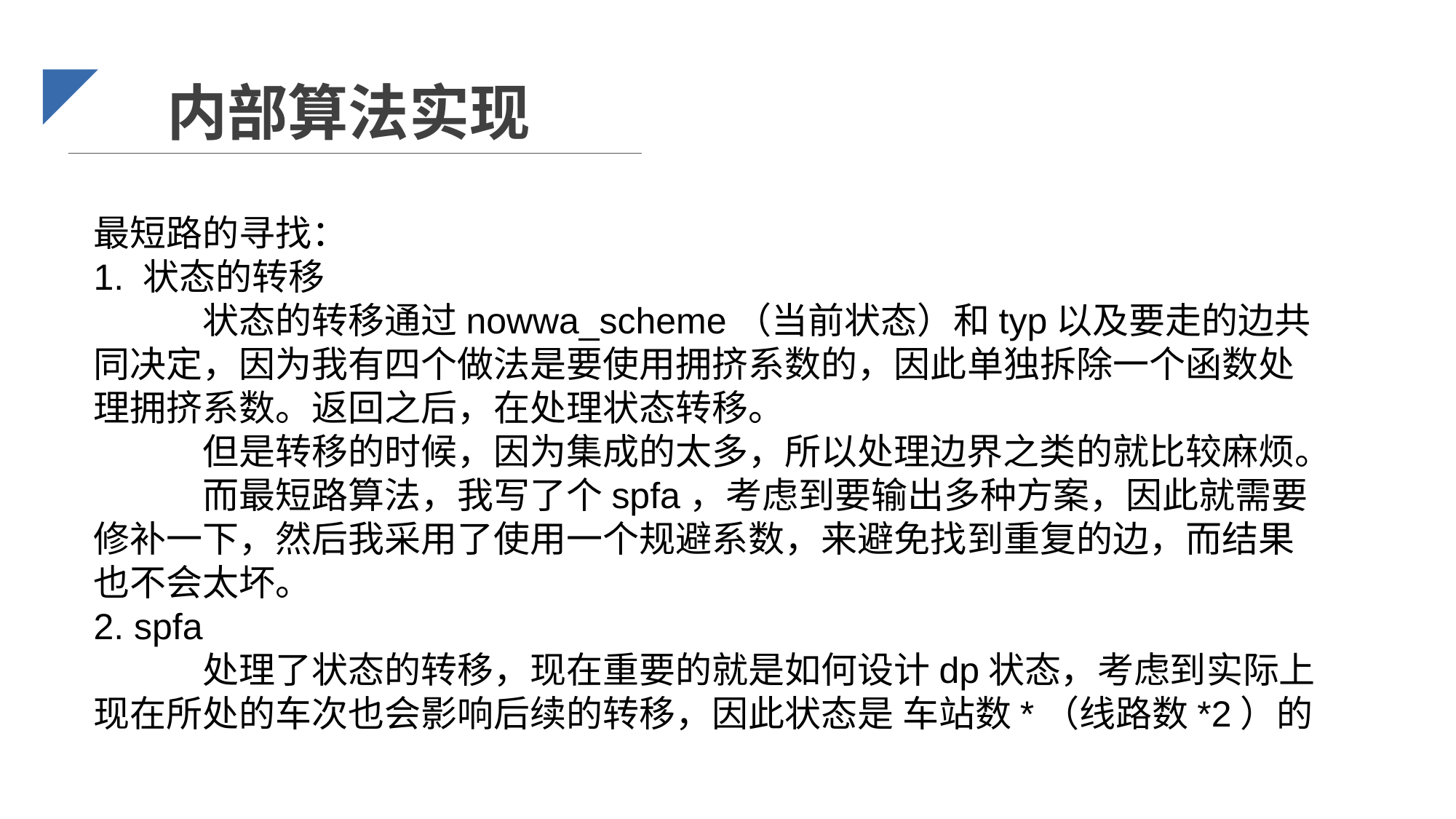

内部算法实现

最短路的寻找：
1. 状态的转移
	状态的转移通过nowwa_scheme（当前状态）和typ以及要走的边共同决定，因为我有四个做法是要使用拥挤系数的，因此单独拆除一个函数处理拥挤系数。返回之后，在处理状态转移。
	但是转移的时候，因为集成的太多，所以处理边界之类的就比较麻烦。
	而最短路算法，我写了个spfa，考虑到要输出多种方案，因此就需要修补一下，然后我采用了使用一个规避系数，来避免找到重复的边，而结果也不会太坏。
2. spfa
	处理了状态的转移，现在重要的就是如何设计dp状态，考虑到实际上现在所处的车次也会影响后续的转移，因此状态是 车站数*（线路数*2）的